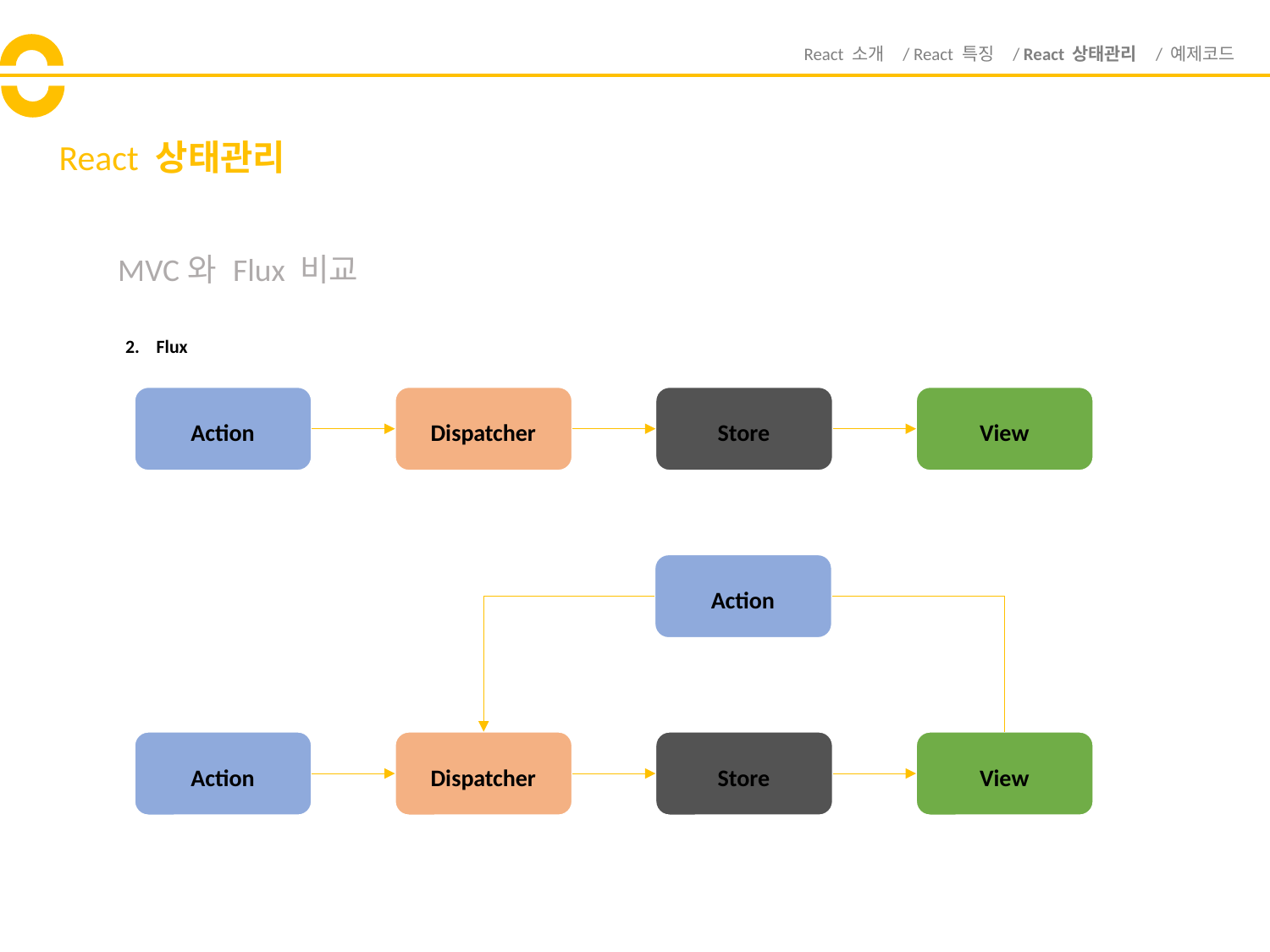

React 소개   / React 특징   / React 상태관리   / 예제코드

# React 상태관리
MVC와 Flux 비교
2.    Flux

Action
Dispatcher
Store
View

Action

Action
Dispatcher
Store
View